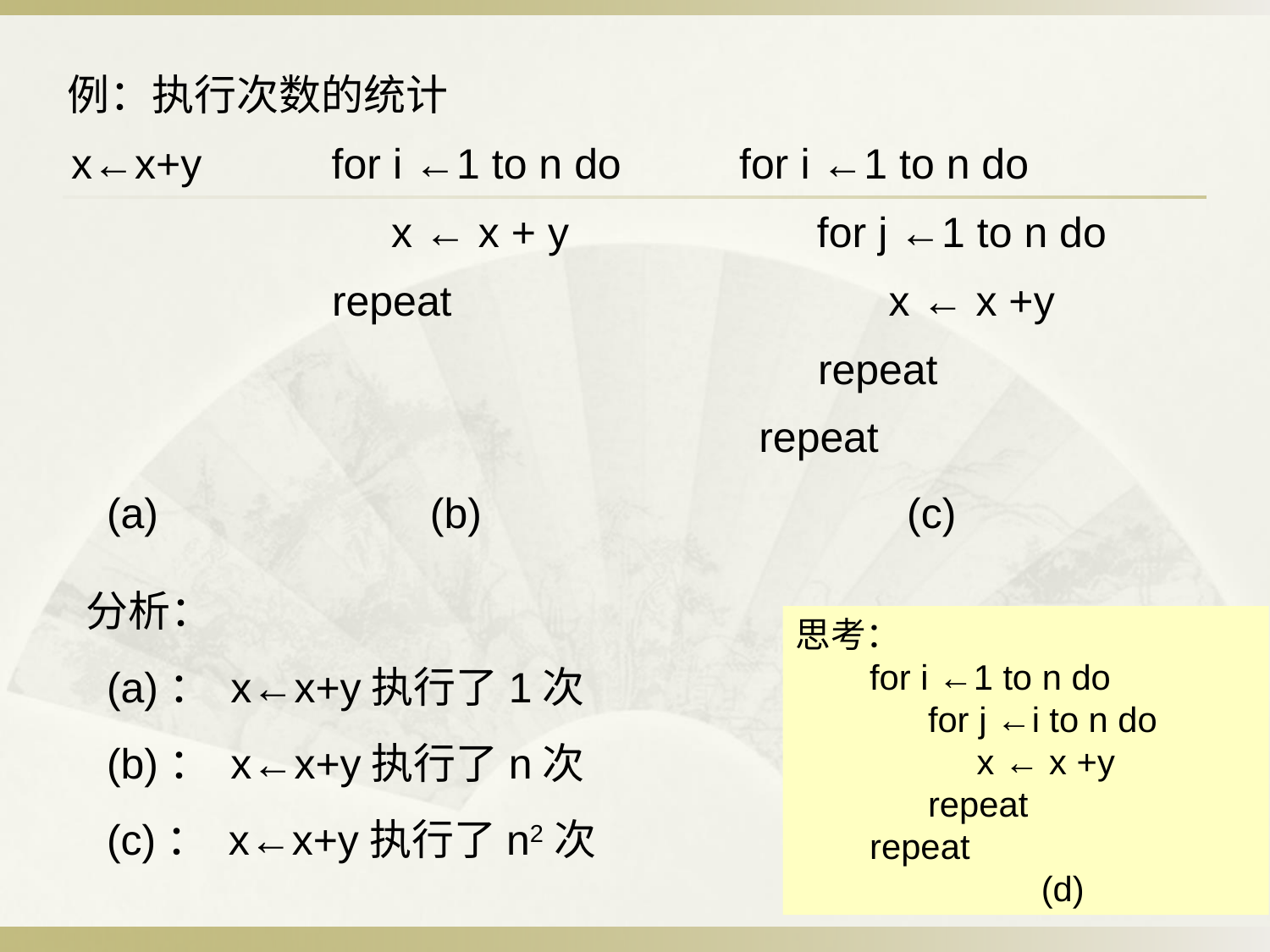

例：执行次数的统计
  x←x+y           for i ←1 to n do          for i ←1 to n do
                             x ← x + y                     for j ←1 to n do
                        repeat                                     x ← x +y
                                                                 repeat
                                                            repeat
     (a)                       (b)                                    (c)
   分析：
     (a)： x←x+y执行了1次
     (b)： x←x+y执行了n次
     (c)： x←x+y执行了n2次

思考：
for i ←1 to n do
      for j ←i to n do
           x ← x +y
      repeat
repeat
(d)